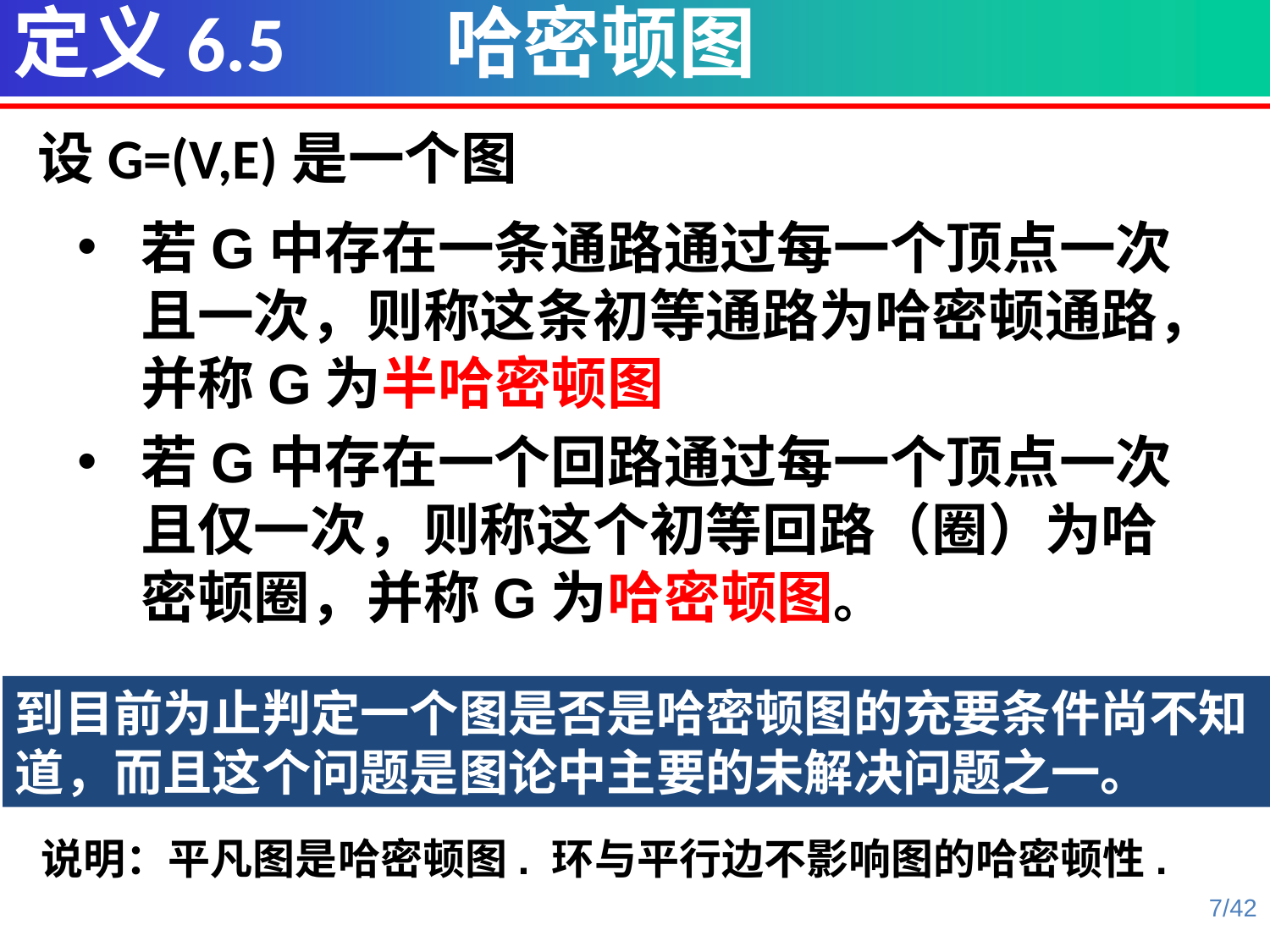

定义6.5        哈密顿图
设G=(V,E)是一个图
若G中存在一条通路通过每一个顶点一次且一次，则称这条初等通路为哈密顿通路，并称G为半哈密顿图
若G中存在一个回路通过每一个顶点一次且仅一次，则称这个初等回路（圈）为哈密顿圈，并称G为哈密顿图。
到目前为止判定一个图是否是哈密顿图的充要条件尚不知道，而且这个问题是图论中主要的未解决问题之一。
说明：平凡图是哈密顿图. 环与平行边不影响图的哈密顿性.
7/42